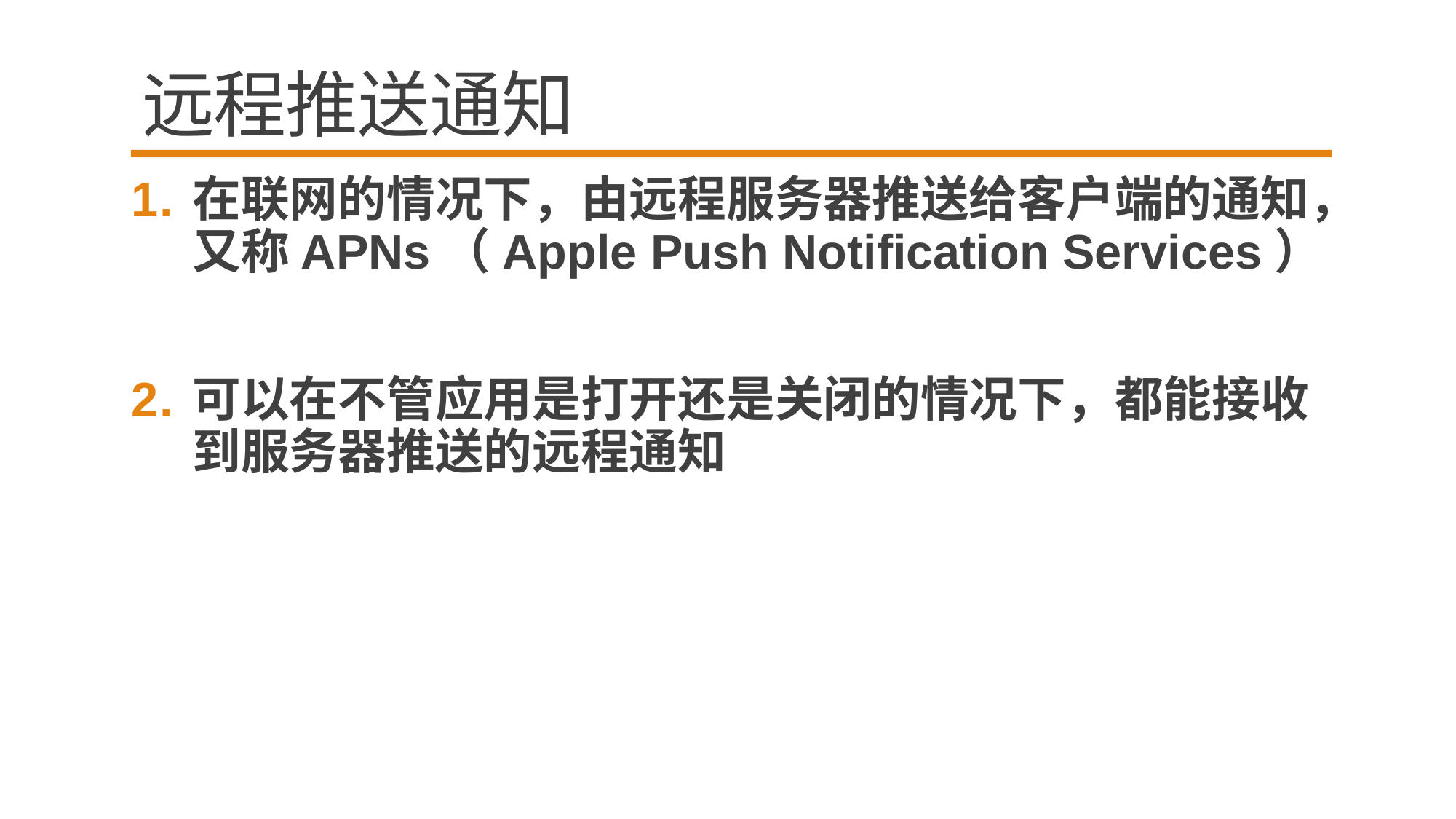

# 远程推送通知
在联网的情况下，由远程服务器推送给客户端的通知，又称APNs（Apple Push Notification Services）

可以在不管应用是打开还是关闭的情况下，都能接收到服务器推送的远程通知